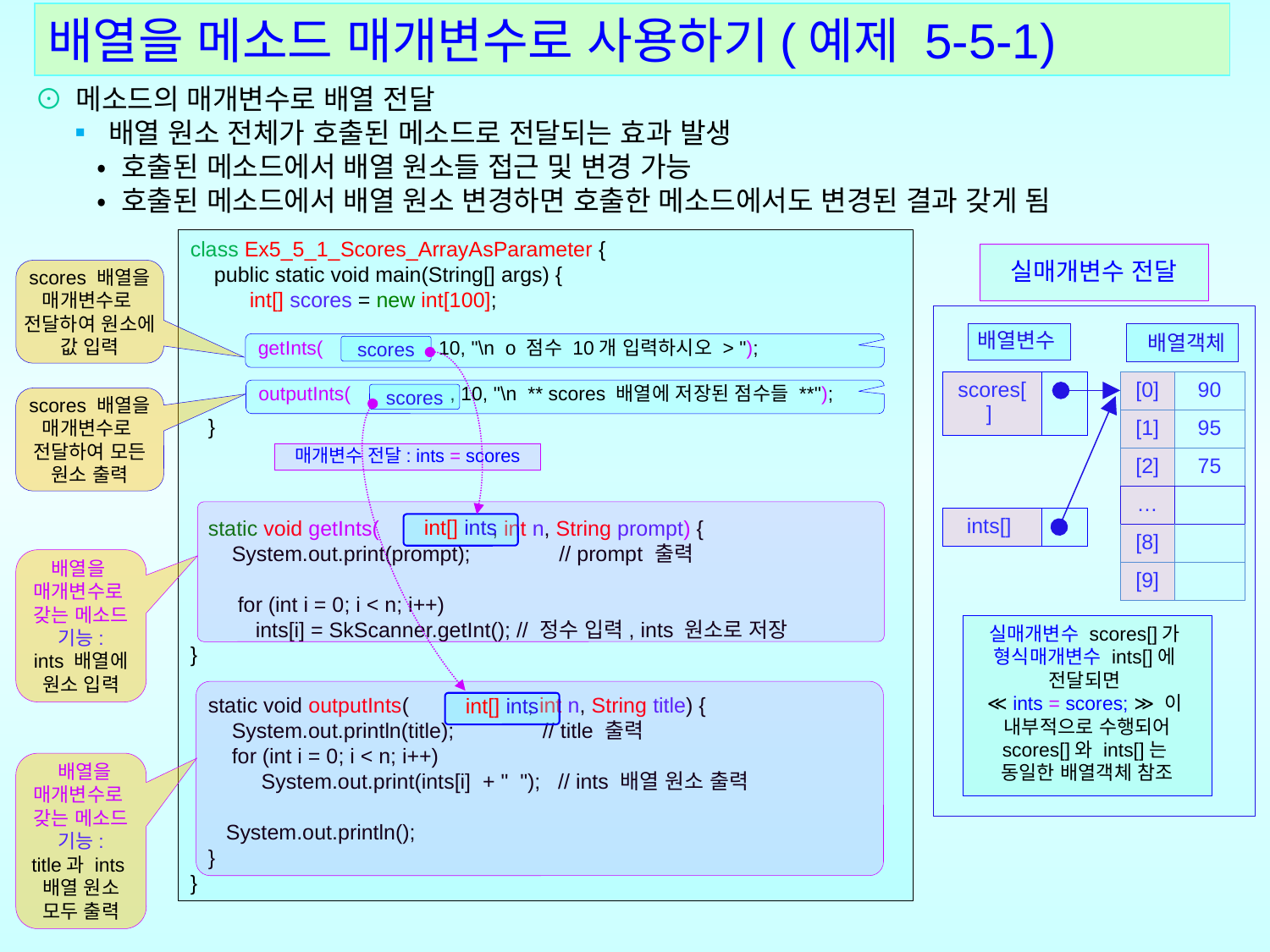

배열을 메소드 매개변수로 사용하기(예제 5-5-1)
⊙ 메소드의 매개변수로 배열 전달
    ▪ 배열 원소 전체가 호출된 메소드로 전달되는 효과 발생
        • 호출된 메소드에서 배열 원소들 접근 및 변경 가능
        • 호출된 메소드에서 배열 원소 변경하면 호출한 메소드에서도 변경된 결과 갖게 됨
class Ex5_5_1_Scores_ArrayAsParameter {
    public static void main(String[] args) {
          int[] scores = new int[100];

   }

   static void getInts(                   , int n, String prompt) {
       System.out.print(prompt);               // prompt 출력

        for (int i = 0; i < n; i++)
           ints[i] = SkScanner.getInt(); // 정수 입력, ints 원소로 저장
}

   static void outputInts(                    , int n, String title) {
       System.out.println(title);               // title 출력
       for (int i = 0; i < n; i++)
            System.out.print(ints[i]  + "  ");   // ints 배열 원소 출력

      System.out.println();
   }
}

실매개변수 전달
scores 배열을 매개변수로
전달하여 원소에 값 입력

배열변수
배열객체
  getInts(                   , 10, "\n  o 점수 10개 입력하시오 > ");
scores

| scores[] |  |
| --- | --- |
| [0] | 90 |
| --- | --- |
| [1] | 95 |
| [2] | 75 |
| … |  |
| [8] |  |
| [9] |  |

  outputInts(                  , 10, "\n  ** scores 배열에 저장된 점수들 **");
scores
scores 배열을 매개변수로
전달하여 모든 원소 출력
매개변수 전달: ints = scores

| ints[] |  |
| --- | --- |
int[] ints
배열을
매개변수로
갖는 메소드
기능:
ints 배열에 원소 입력
실매개변수 scores[]가
형식매개변수 ints[]에
전달되면
≪ ints = scores; ≫ 이
내부적으로 수행되어
scores[]와 ints[]는
동일한 배열객체 참조

int[] ints
  배열을
매개변수로
갖는 메소드
기능:
title과 ints
배열 원소 모두 출력